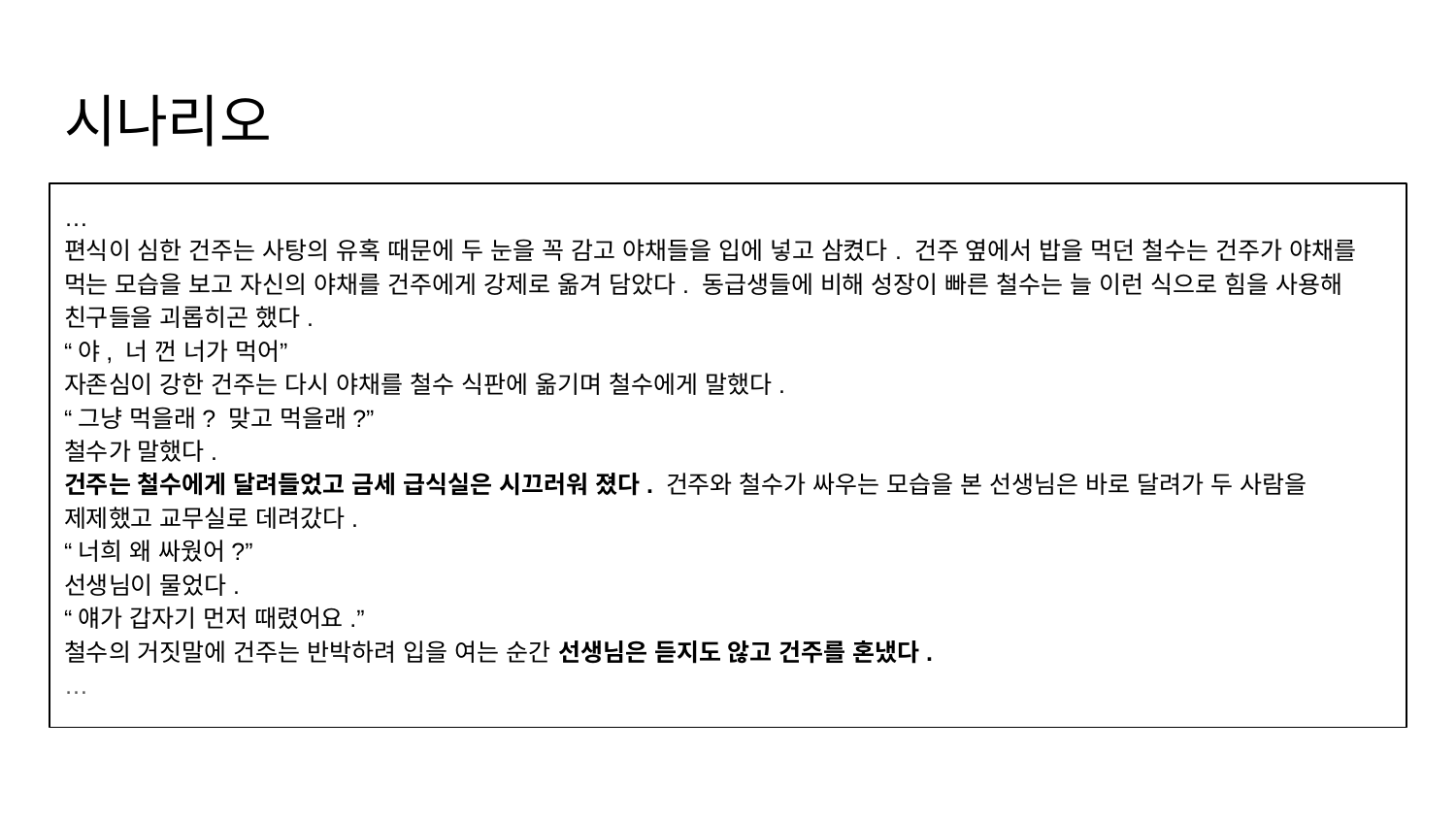

# 시나리오
…
편식이 심한 건주는 사탕의 유혹 때문에 두 눈을 꼭 감고 야채들을 입에 넣고 삼켰다. 건주 옆에서 밥을 먹던 철수는 건주가 야채를 먹는 모습을 보고 자신의 야채를 건주에게 강제로 옮겨 담았다. 동급생들에 비해 성장이 빠른 철수는 늘 이런 식으로 힘을 사용해 친구들을 괴롭히곤 했다.
“야, 너 껀 너가 먹어”
자존심이 강한 건주는 다시 야채를 철수 식판에 옮기며 철수에게 말했다.
“그냥 먹을래? 맞고 먹을래?”
철수가 말했다.
건주는 철수에게 달려들었고 금세 급식실은 시끄러워 졌다. 건주와 철수가 싸우는 모습을 본 선생님은 바로 달려가 두 사람을 제제했고 교무실로 데려갔다.
“너희 왜 싸웠어?”
선생님이 물었다.
“얘가 갑자기 먼저 때렸어요.”
철수의 거짓말에 건주는 반박하려 입을 여는 순간 선생님은 듣지도 않고 건주를 혼냈다.
…